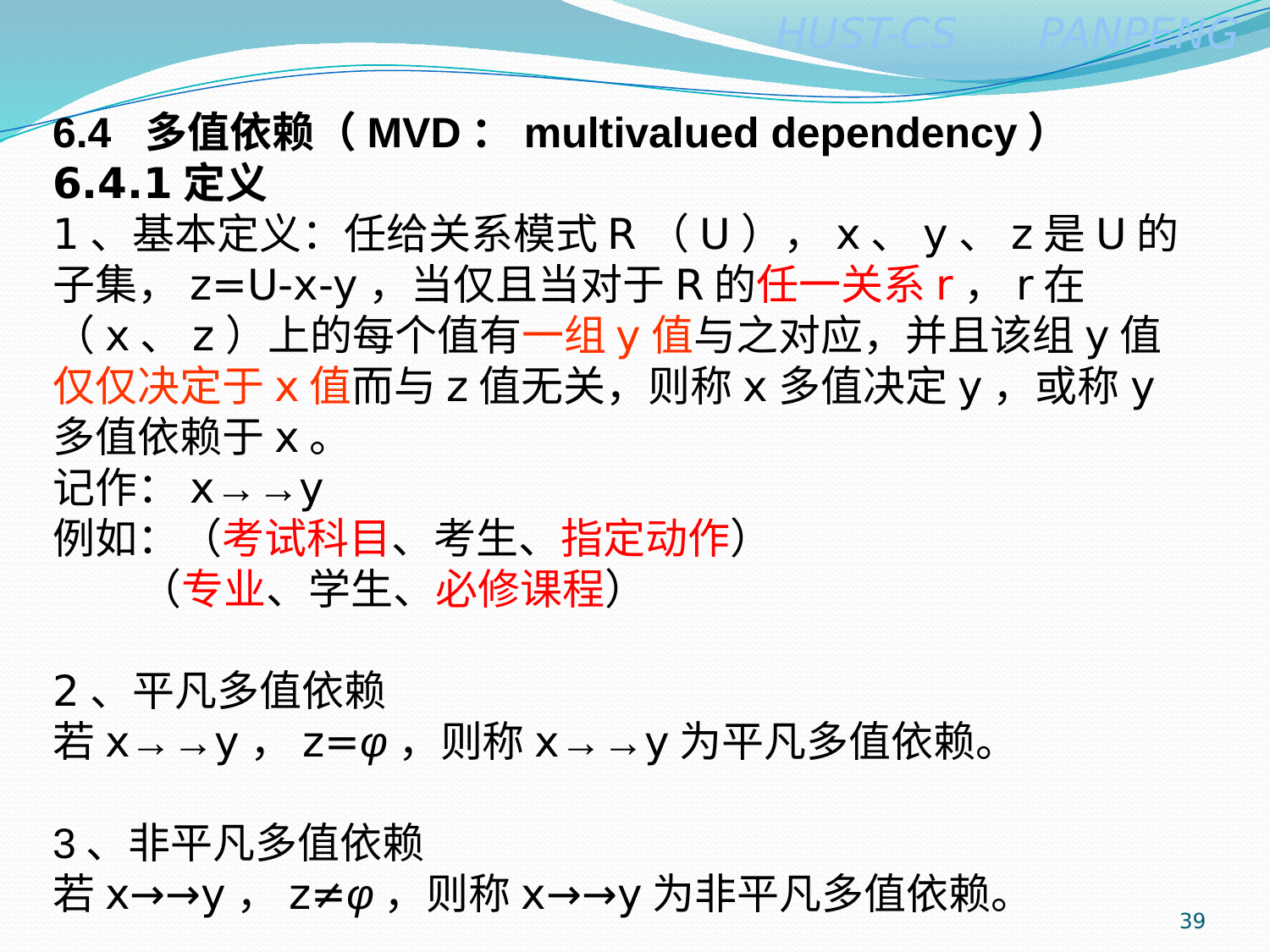

6.4  多值依赖（MVD：multivalued dependency）
6.4.1定义
1、基本定义：任给关系模式R（U），x、y、z是U的子集，z=U-x-y，当仅且当对于R的任一关系r，r在（x、z）上的每个值有一组y值与之对应，并且该组y值仅仅决定于x值而与z值无关，则称x多值决定y，或称y多值依赖于x。
记作：x→→y
例如：（考试科目、考生、指定动作）
        （专业、学生、必修课程）

2、平凡多值依赖
若x→→y，z=φ，则称x→→y为平凡多值依赖。

3、非平凡多值依赖
若x→→y，z≠φ，则称x→→y为非平凡多值依赖。
39